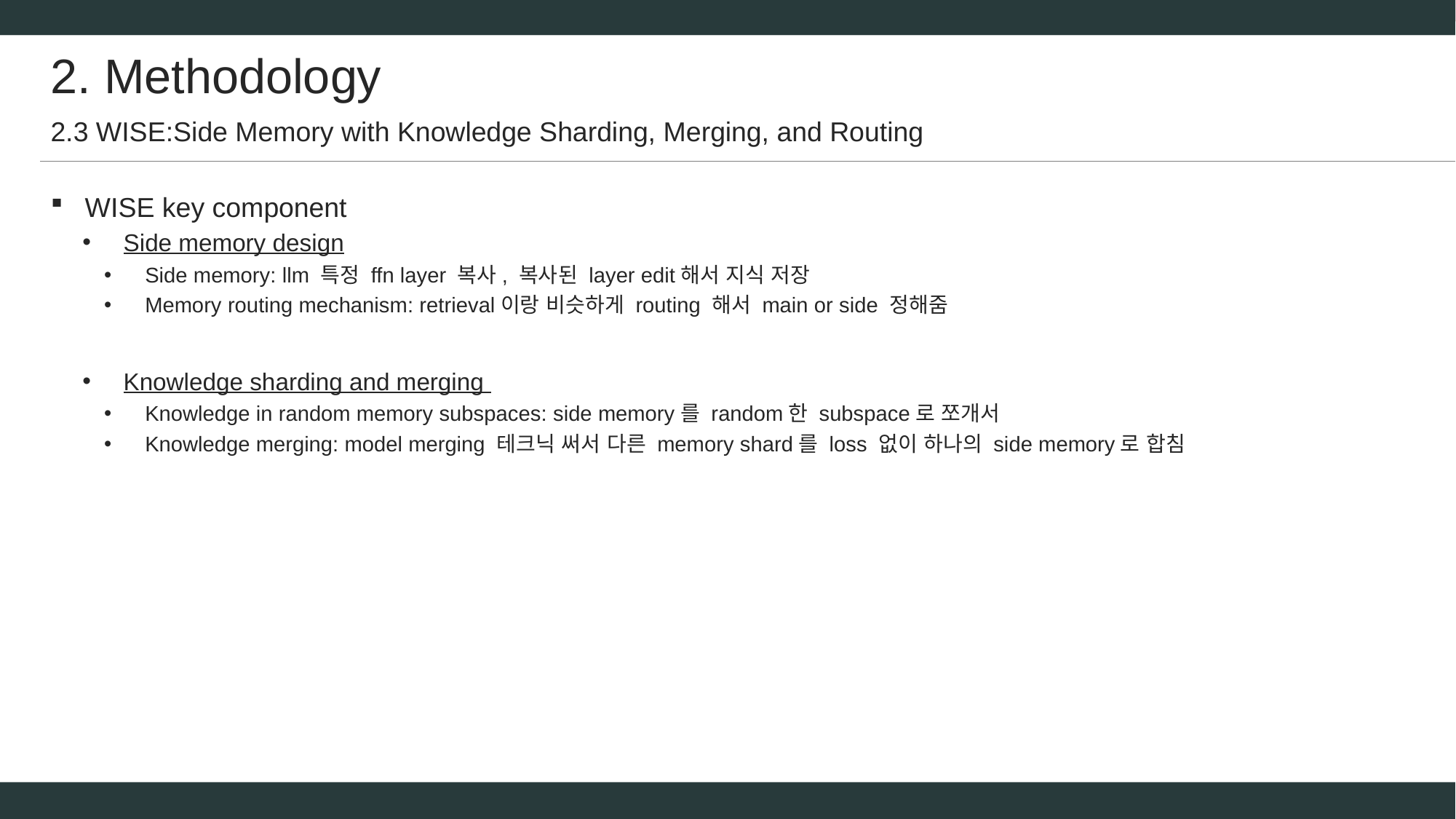

# 2. Methodology
2.3 WISE:Side Memory with Knowledge Sharding, Merging, and Routing
WISE key component
Side memory design
Side memory: llm 특정 ffn layer 복사, 복사된 layer edit해서 지식 저장
Memory routing mechanism: retrieval이랑 비슷하게 routing 해서 main or side 정해줌

Knowledge sharding and merging
Knowledge in random memory subspaces: side memory를 random한 subspace로 쪼개서
Knowledge merging: model merging 테크닉 써서 다른 memory shard를 loss 없이 하나의 side memory로 합침